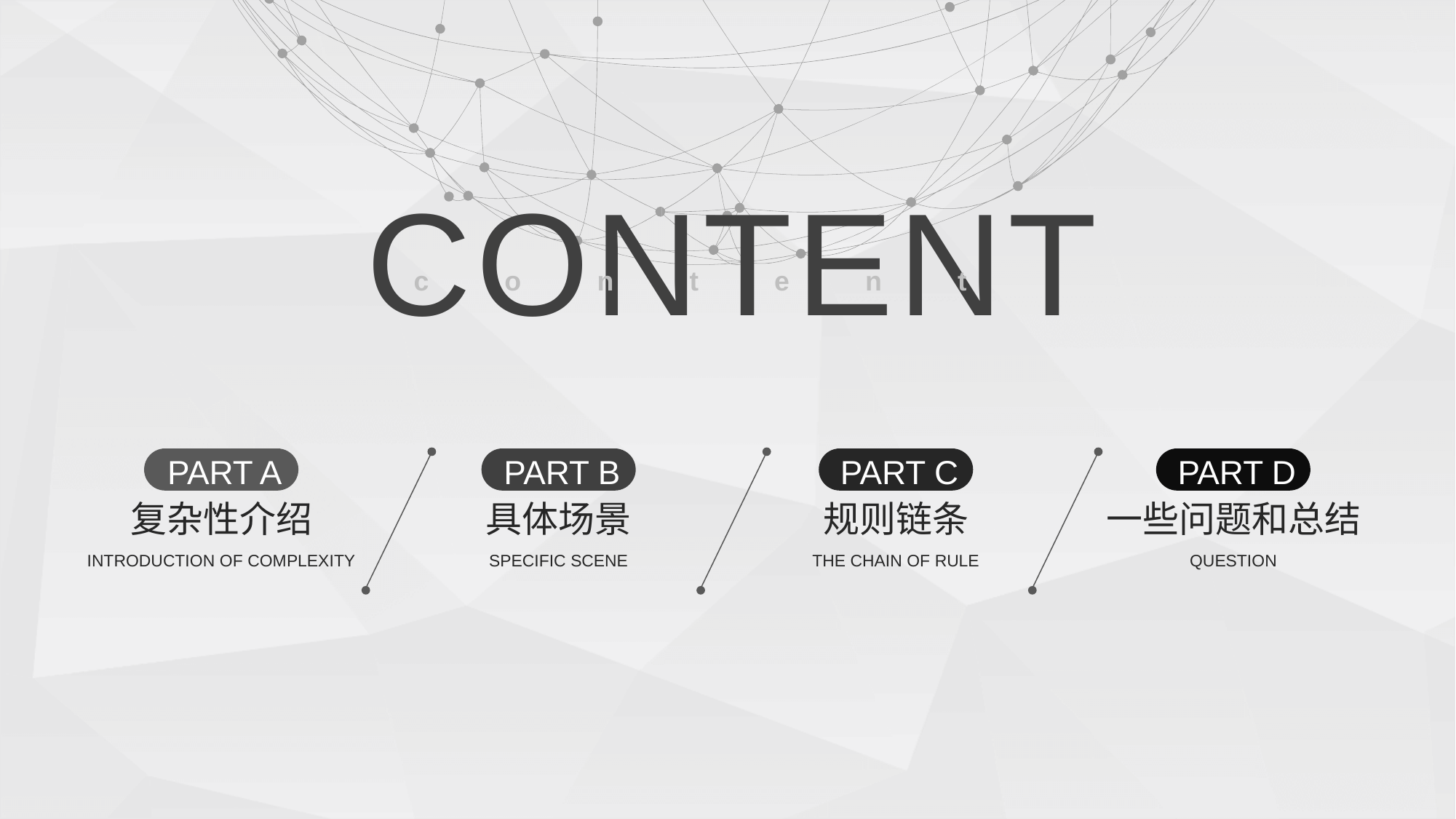

CONTENT
content
PART A
复杂性介绍
INTRODUCTION OF COMPLEXITY

PART B
具体场景
SPECIFIC SCENE

PART C
规则链条
THE CHAIN OF RULE

PART D
一些问题和总结
QUESTION